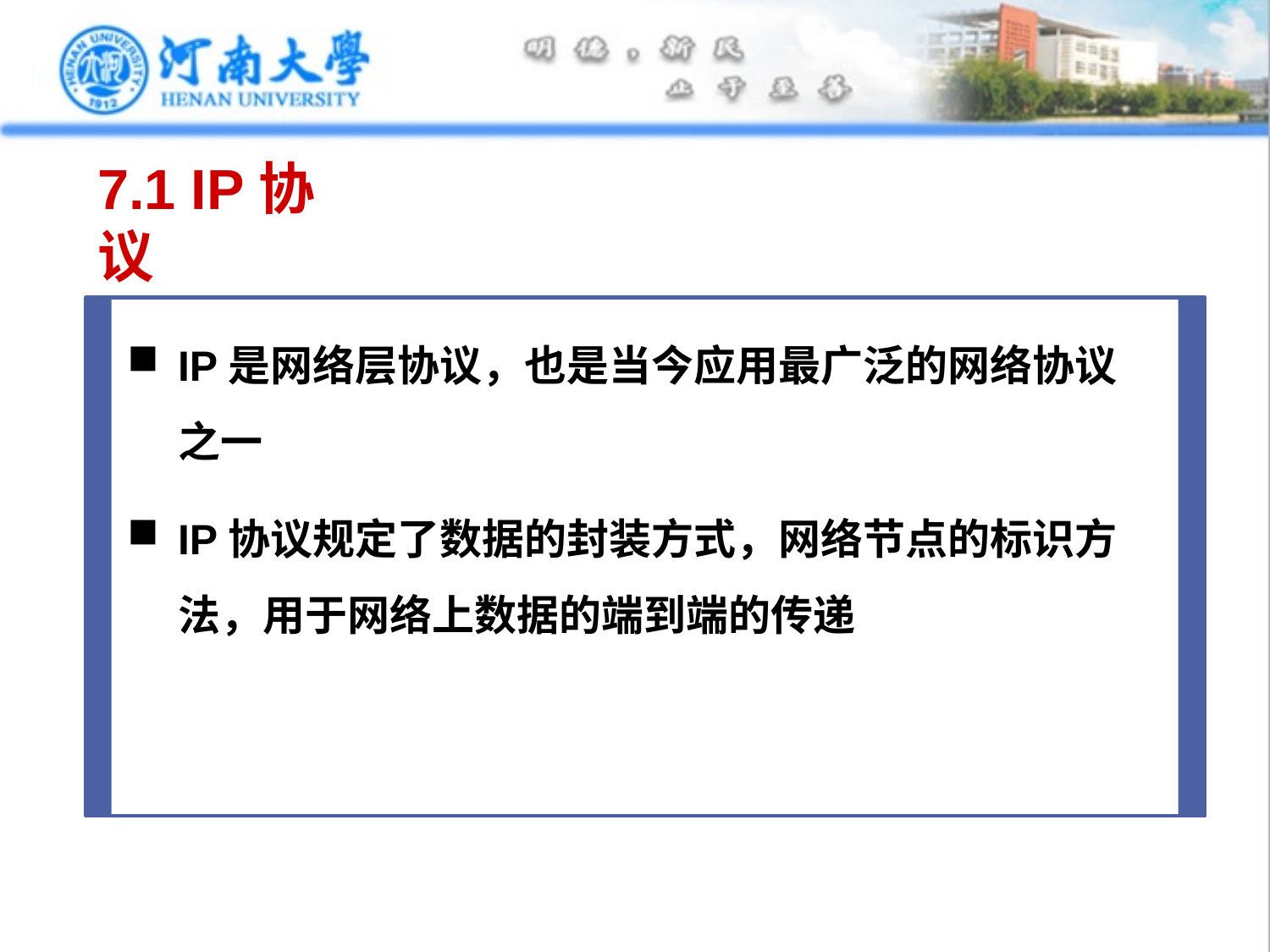

7.1 IP协议

IP是网络层协议，也是当今应用最广泛的网络协议之一
IP协议规定了数据的封装方式，网络节点的标识方法，用于网络上数据的端到端的传递